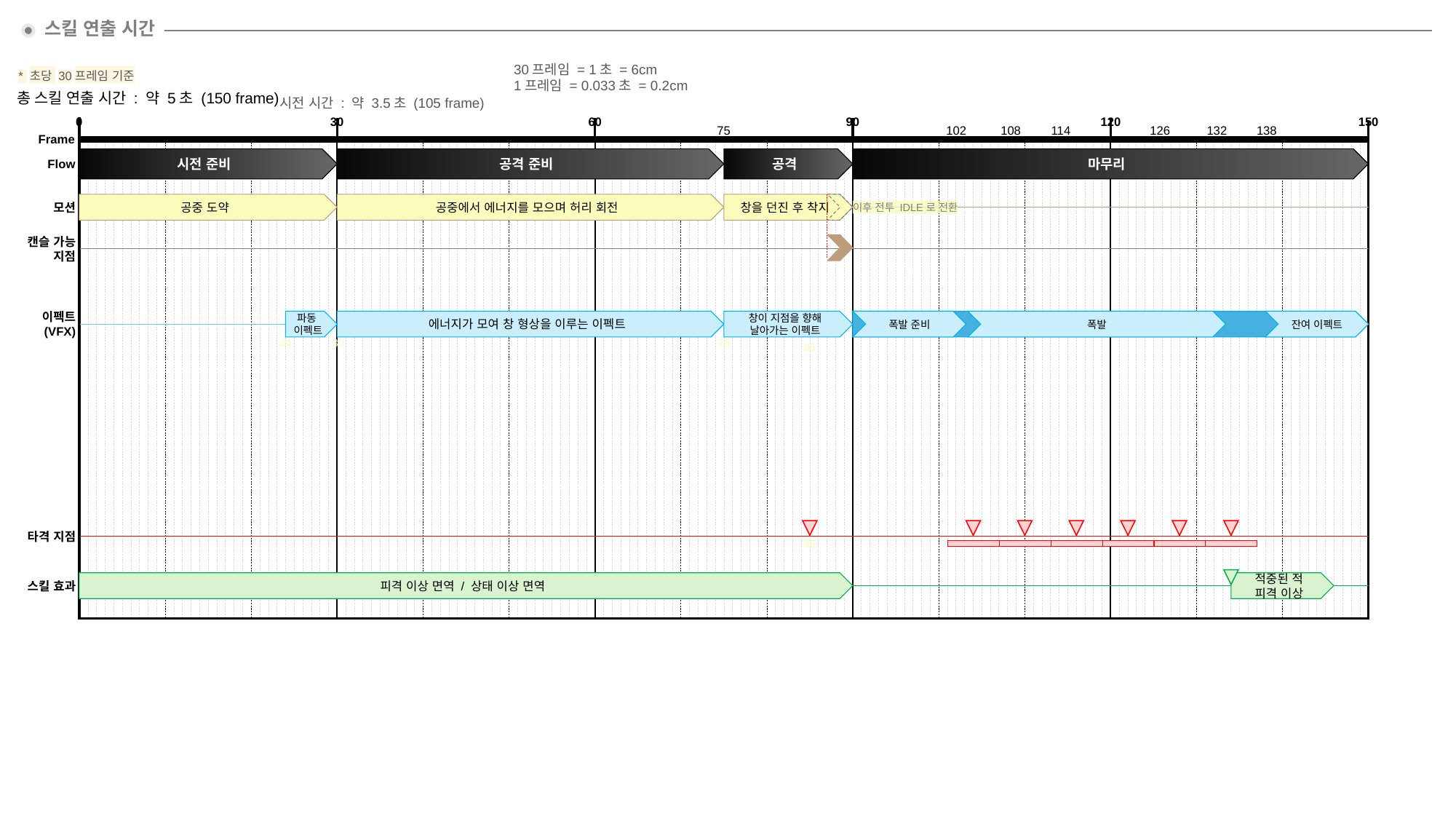

스킬 연출 시간

30프레임 = 1초 = 6cm
1프레임 = 0.033초 = 0.2cm
* 초당 30프레임 기준
총 스킬 연출 시간 : 약 5초 (150 frame)
시전 시간 : 약 3.5초 (105 frame)
0
30
60
90
120
150
75
102
108
114
126
132
138
Frame

시전 준비
공격 준비
공격
마무리
Flow
창을 던진 후 착지

공중 도약
공중에서 에너지를 모으며 허리 회전
모션
이후 전투 IDLE로 전환
캔슬 가능
지점

착지 후 캔슬 가능
이펙트
(VFX)
파동
이펙트
에너지가 모여 창 형상을 이루는 이펙트
창이 지점을 향해
날아가는 이펙트
창이 지면에 닿아 폭발하는 이펙트
폭발 준비
폭발
잔여 이펙트
24
30
75
85

타격 지점
85

피격 이상 면역 / 상태 이상 면역
적중된 적
피격 이상
스킬 효과